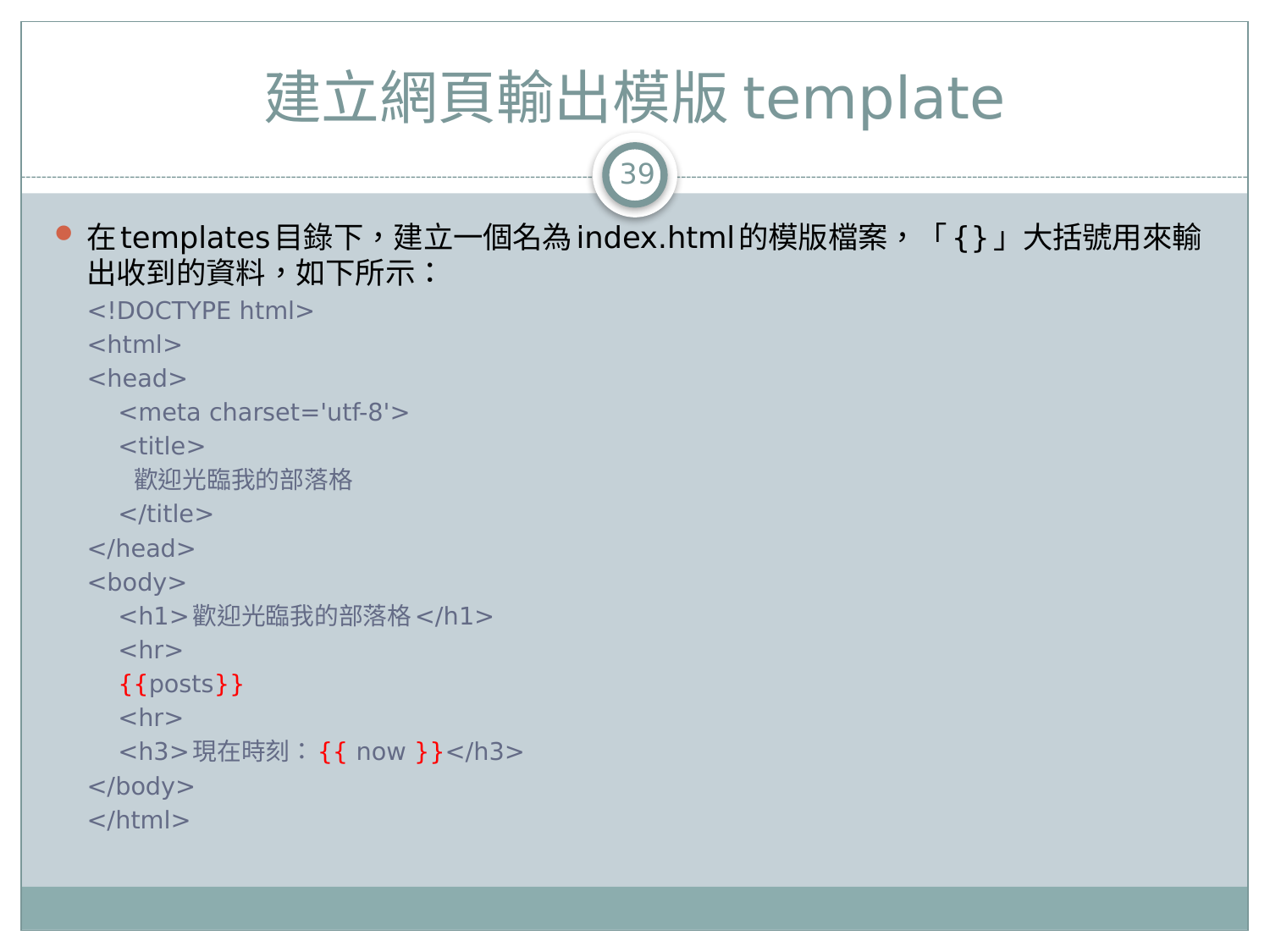

# 建立網頁輸出模版template
39
在templates目錄下，建立一個名為index.html的模版檔案，「{}」大括號用來輸出收到的資料，如下所示：
<!DOCTYPE html>
<html>
<head>
    <meta charset='utf-8'>
    <title>
        歡迎光臨我的部落格
    </title>
</head>
<body>
    <h1>歡迎光臨我的部落格</h1>
    <hr>
    {{posts}}
    <hr>
    <h3>現在時刻：{{ now }}</h3>
</body>
</html>